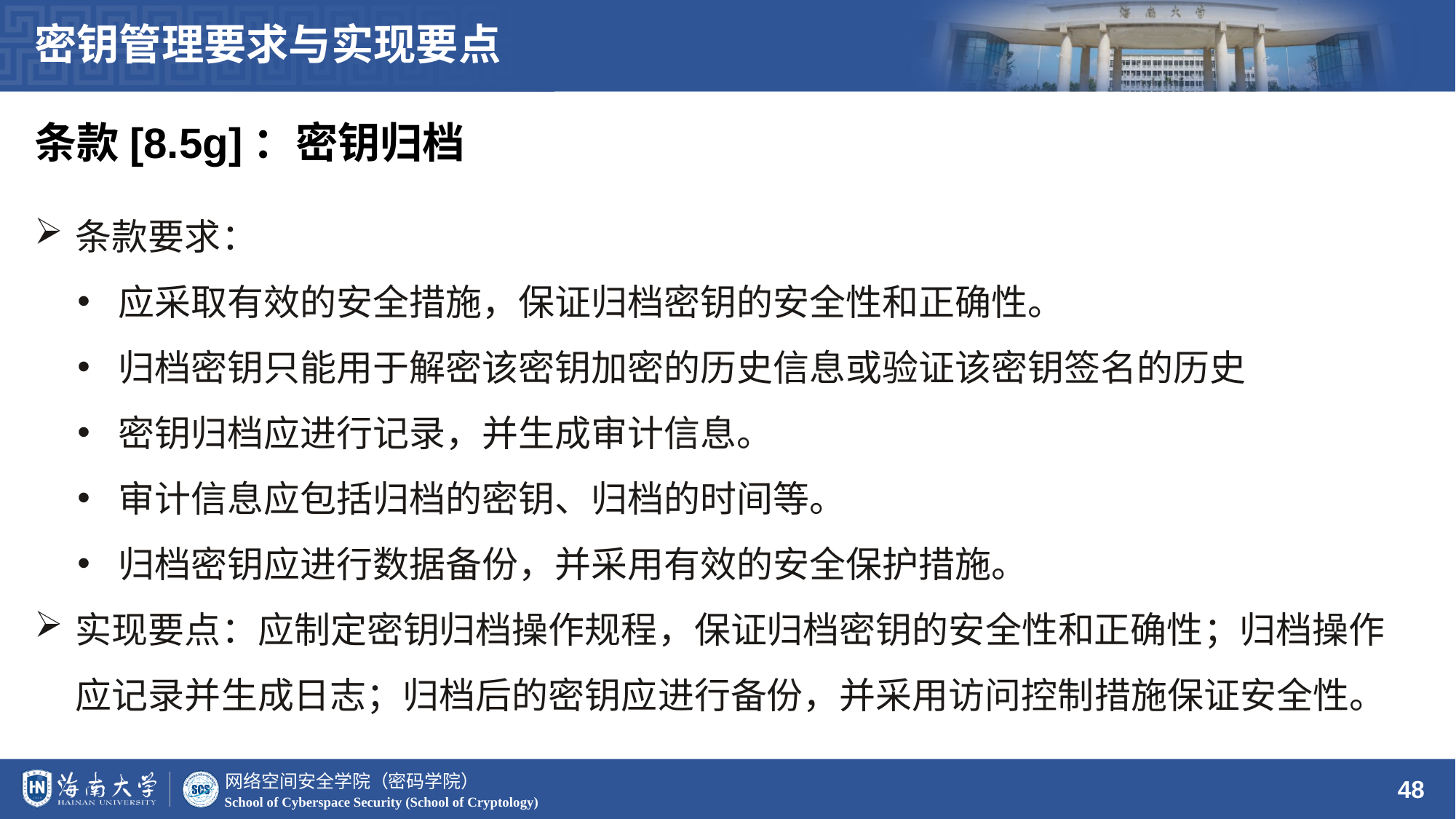

密钥管理要求与实现要点
条款[8.5g]：密钥归档
条款要求：
应采取有效的安全措施，保证归档密钥的安全性和正确性。
归档密钥只能用于解密该密钥加密的历史信息或验证该密钥签名的历史
密钥归档应进行记录，并生成审计信息。
审计信息应包括归档的密钥、归档的时间等。
归档密钥应进行数据备份，并采用有效的安全保护措施。
实现要点：应制定密钥归档操作规程，保证归档密钥的安全性和正确性；归档操作应记录并生成日志；归档后的密钥应进行备份，并采用访问控制措施保证安全性。

48